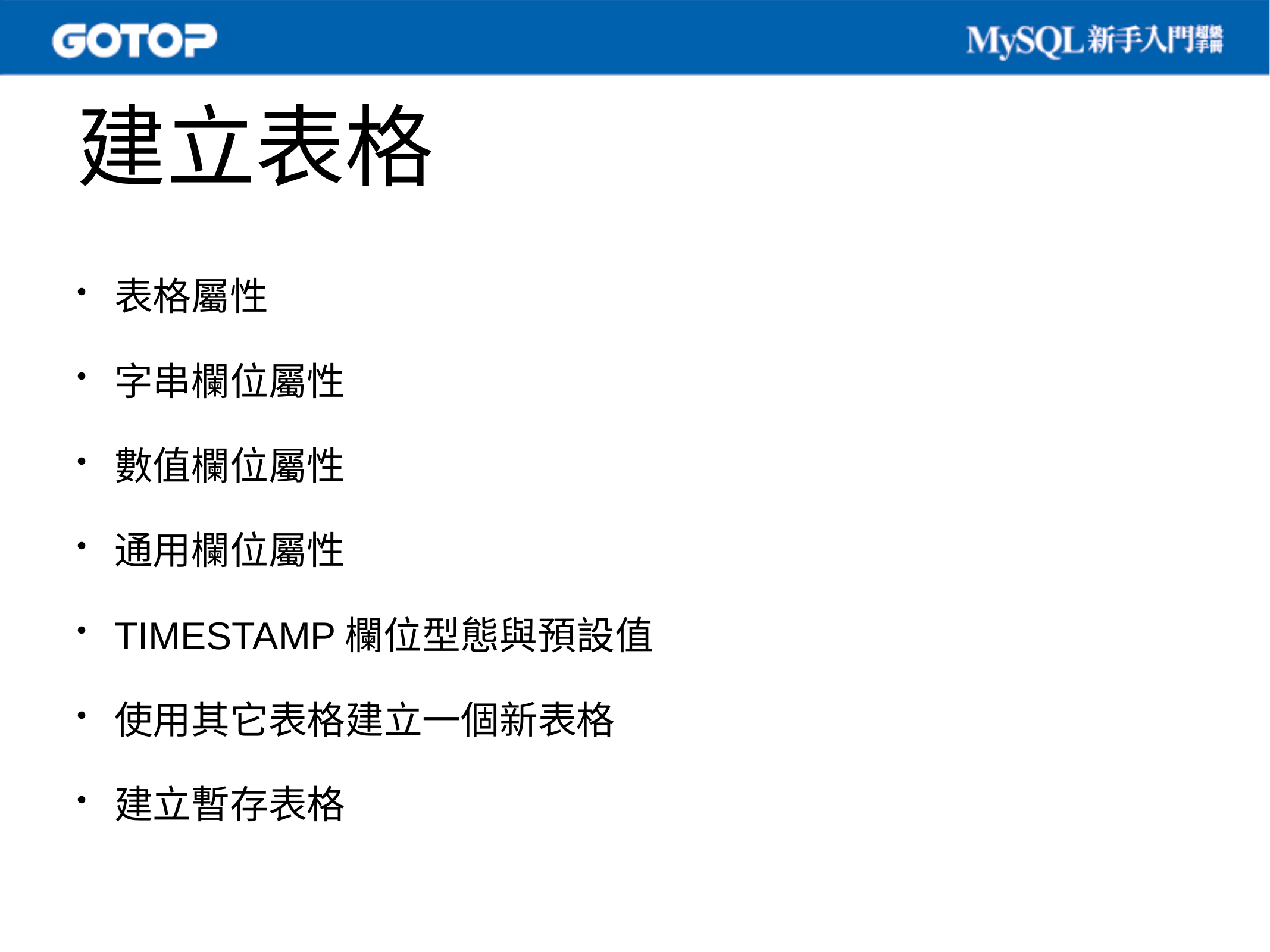

# 建立表格
表格屬性
字串欄位屬性
數值欄位屬性
通用欄位屬性
TIMESTAMP欄位型態與預設值
使用其它表格建立一個新表格
建立暫存表格